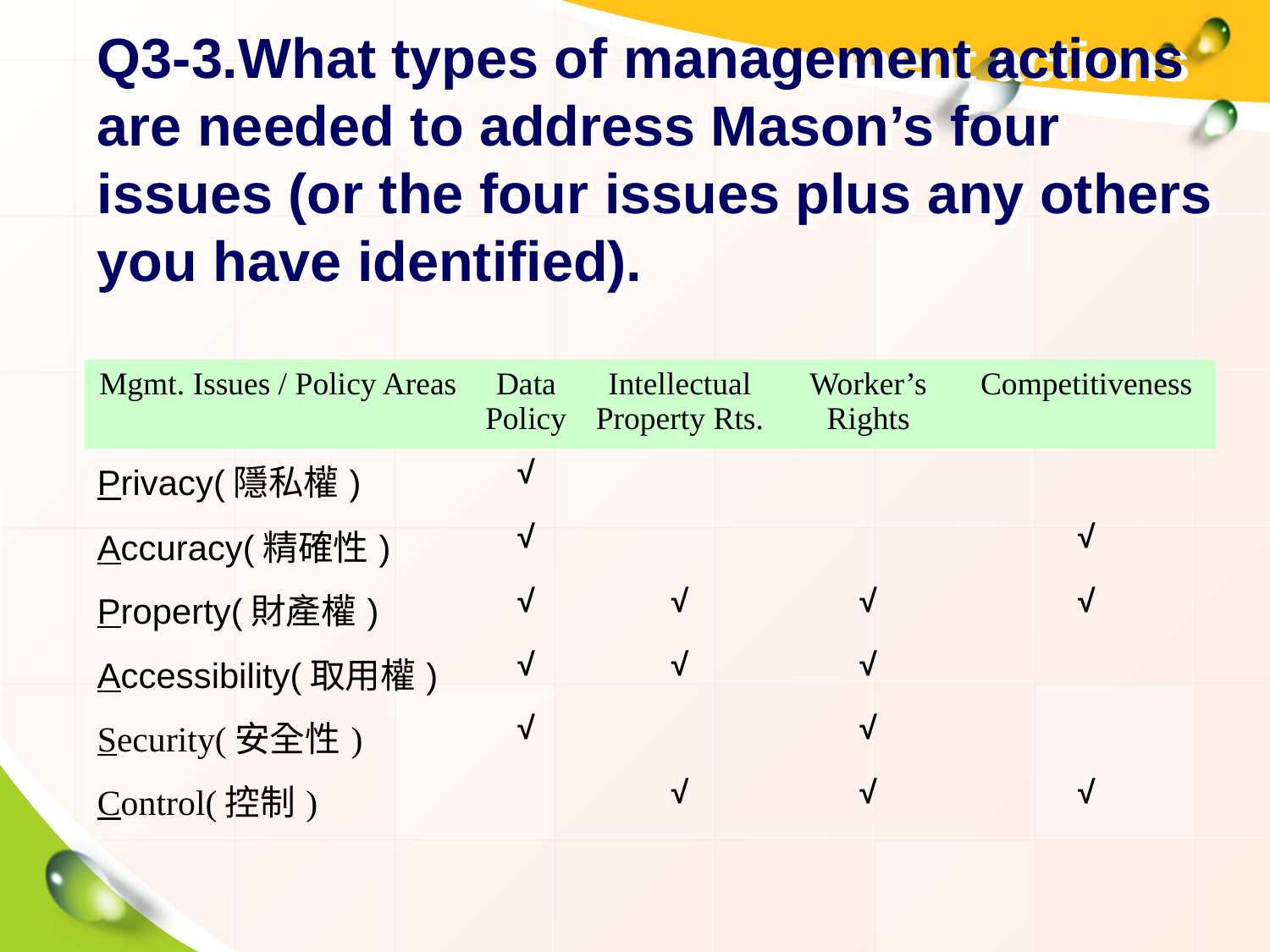

# Q3-3.What types of management actions are needed to address Mason’s four issues (or the four issues plus any others you have identified).
| Mgmt. Issues / Policy Areas | Data Policy | Intellectual Property Rts. | Worker’s Rights | Competitiveness |
| --- | --- | --- | --- | --- |
| Privacy(隱私權) | √ |  |  |  |
| Accuracy(精確性) | √ |  |  | √ |
| Property(財產權) | √ | √ | √ | √ |
| Accessibility(取用權) | √ | √ | √ |  |
| Security(安全性) | √ |  | √ |  |
| Control(控制) |  | √ | √ | √ |